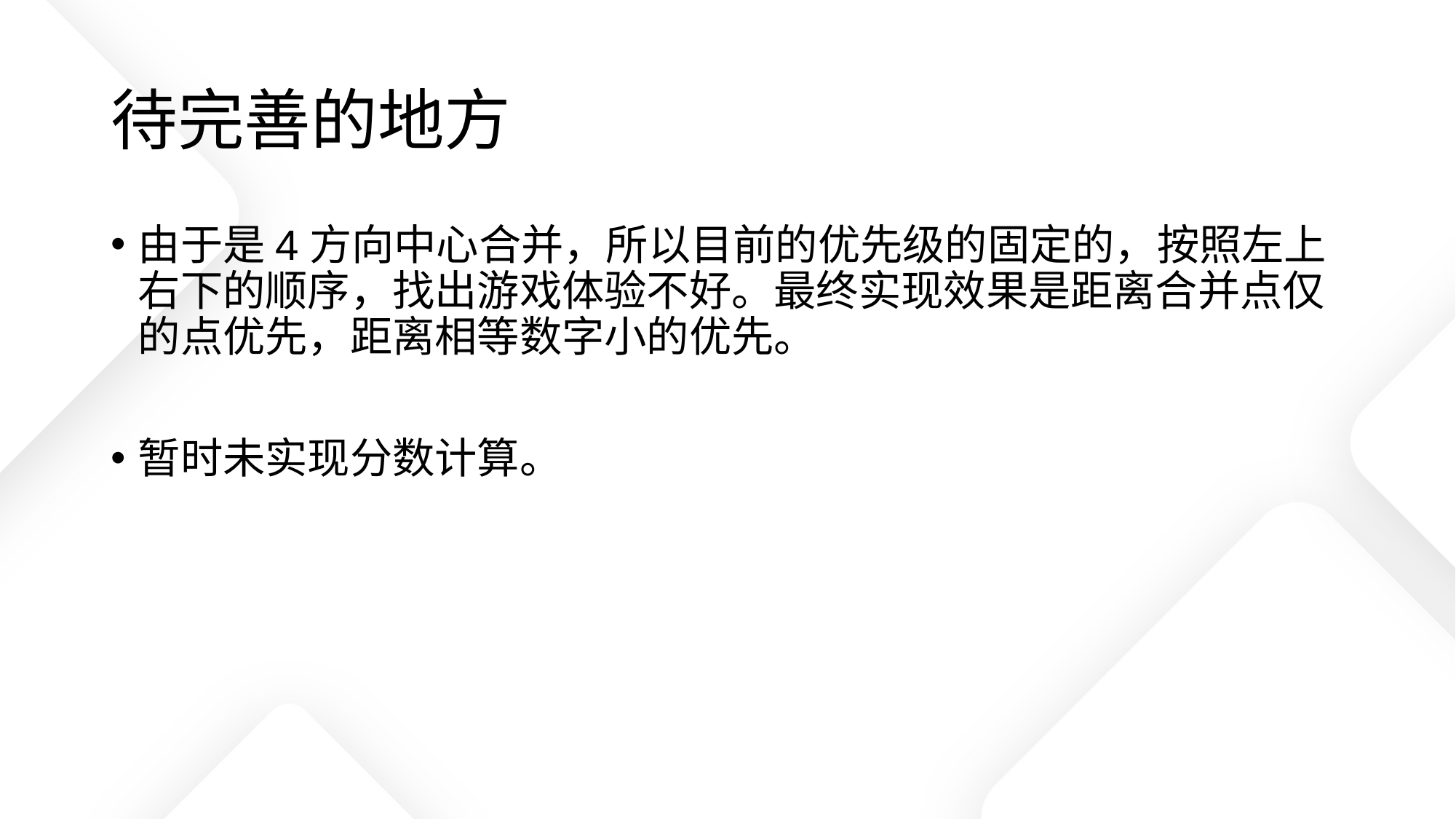

# 待完善的地方
由于是4方向中心合并，所以目前的优先级的固定的，按照左上右下的顺序，找出游戏体验不好。最终实现效果是距离合并点仅的点优先，距离相等数字小的优先。

暂时未实现分数计算。